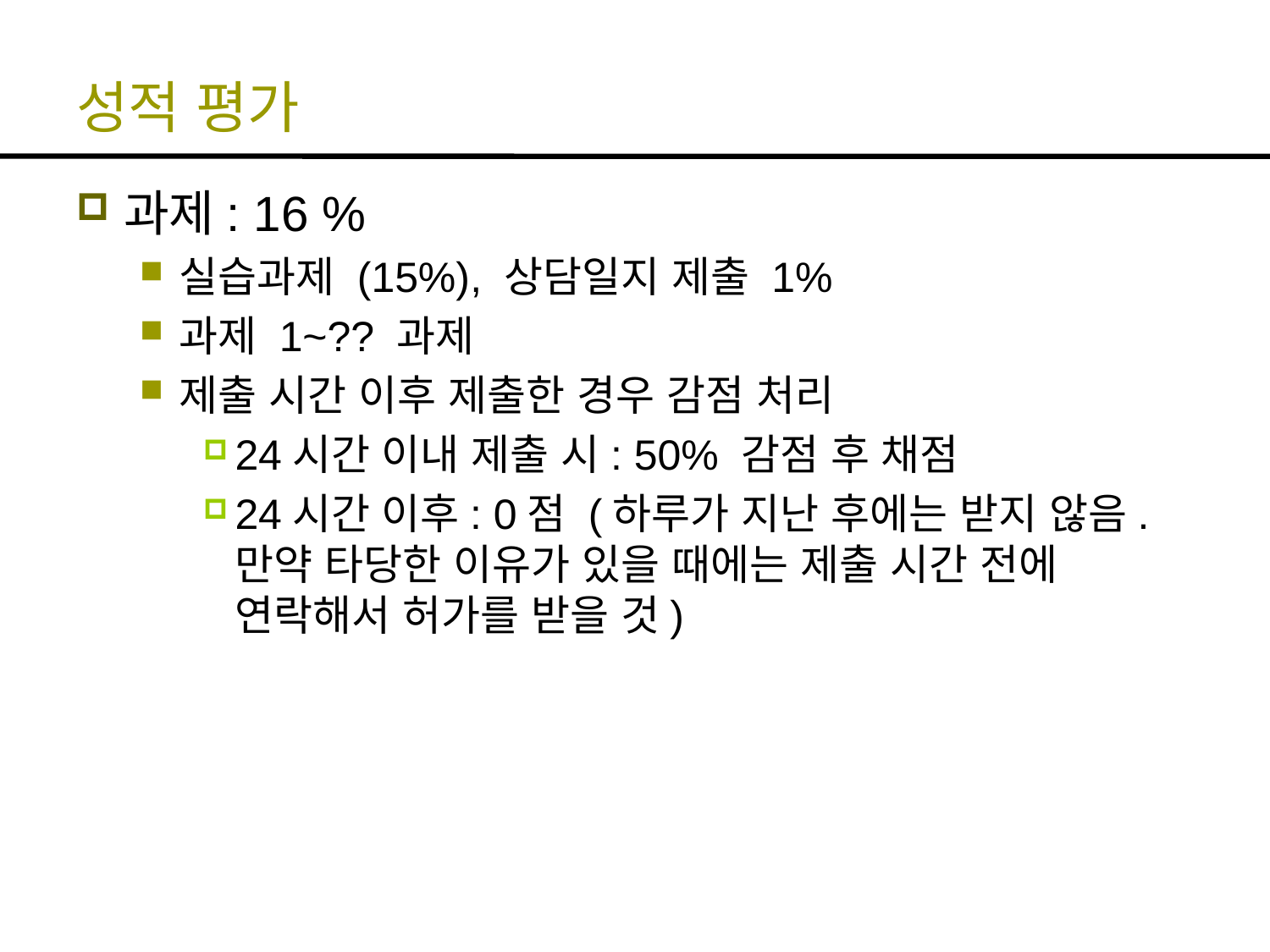

# 성적 평가
과제: 16 %
실습과제 (15%), 상담일지 제출 1%
과제 1~?? 과제
제출 시간 이후 제출한 경우 감점 처리
24시간 이내 제출 시: 50% 감점 후 채점
24시간 이후: 0점 (하루가 지난 후에는 받지 않음. 만약 타당한 이유가 있을 때에는 제출 시간 전에 연락해서 허가를 받을 것)